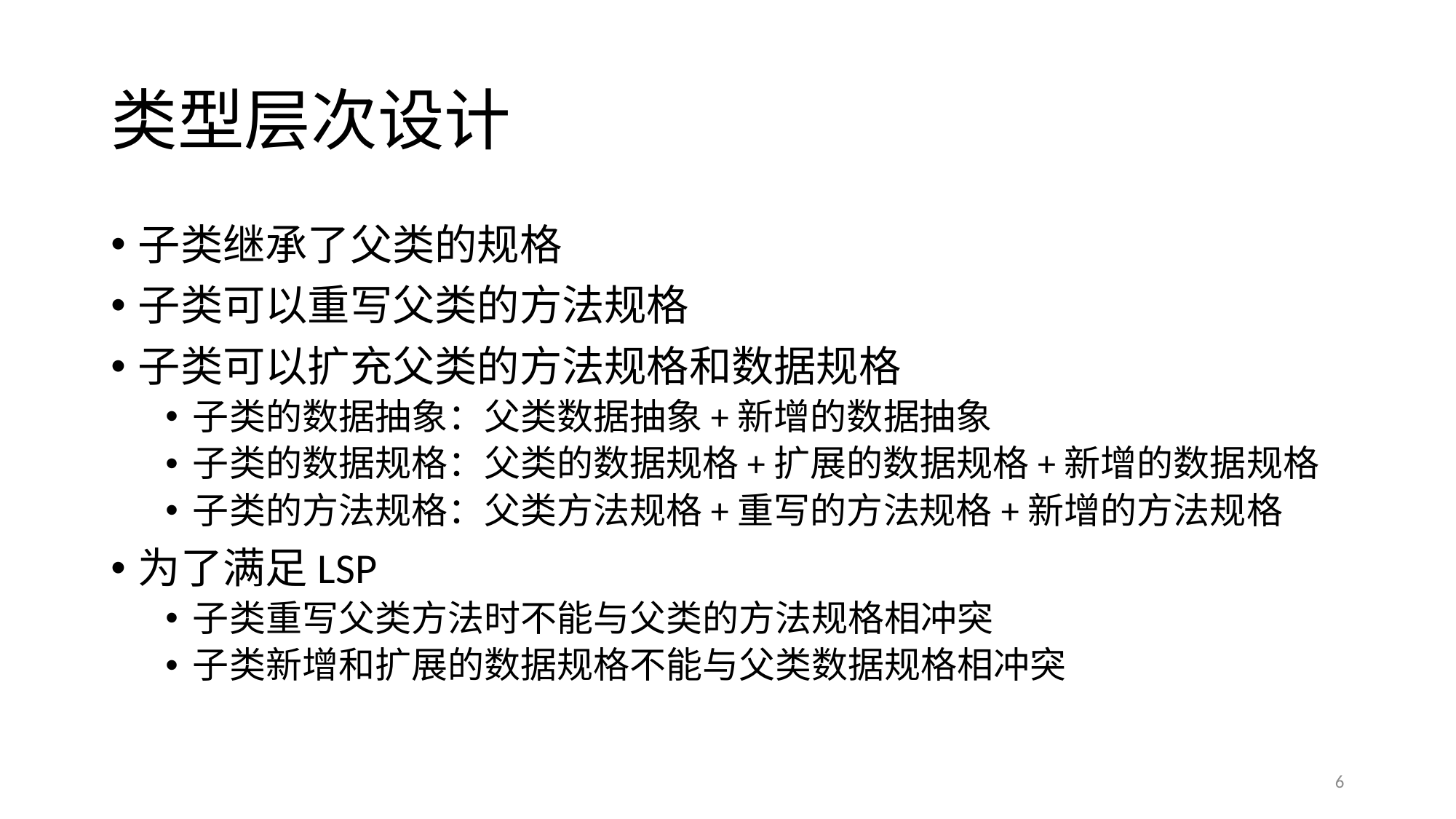

# 类型层次设计
子类继承了父类的规格
子类可以重写父类的方法规格
子类可以扩充父类的方法规格和数据规格
子类的数据抽象：父类数据抽象+新增的数据抽象
子类的数据规格：父类的数据规格+扩展的数据规格+新增的数据规格
子类的方法规格：父类方法规格+重写的方法规格+新增的方法规格
为了满足LSP
子类重写父类方法时不能与父类的方法规格相冲突
子类新增和扩展的数据规格不能与父类数据规格相冲突
6